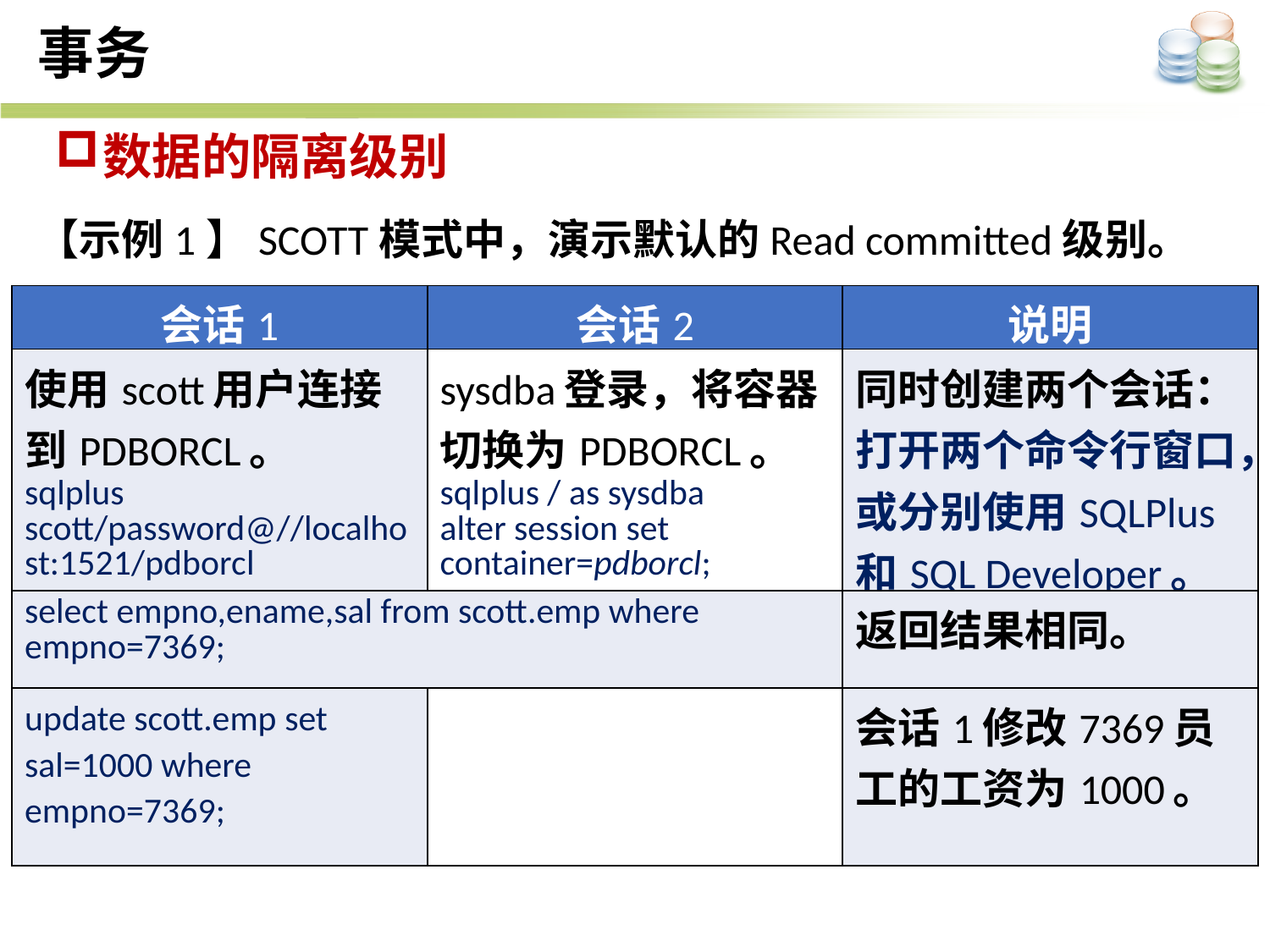

事务
数据的隔离级别
【示例1】SCOTT模式中，演示默认的Read committed级别。
| 会话1 | 会话2 | 说明 |
| --- | --- | --- |
| 使用scott用户连接到PDBORCL。 sqlplus scott/password@//localhost:1521/pdborcl | sysdba登录，将容器切换为PDBORCL。 sqlplus / as sysdba alter session set container=pdborcl; | 同时创建两个会话： 打开两个命令行窗口，或分别使用SQLPlus和SQL Developer。 |
| select empno,ename,sal from scott.emp where empno=7369; |  | 返回结果相同。 |
| update scott.emp set sal=1000 where empno=7369; |  | 会话1修改7369员工的工资为1000。 |
35